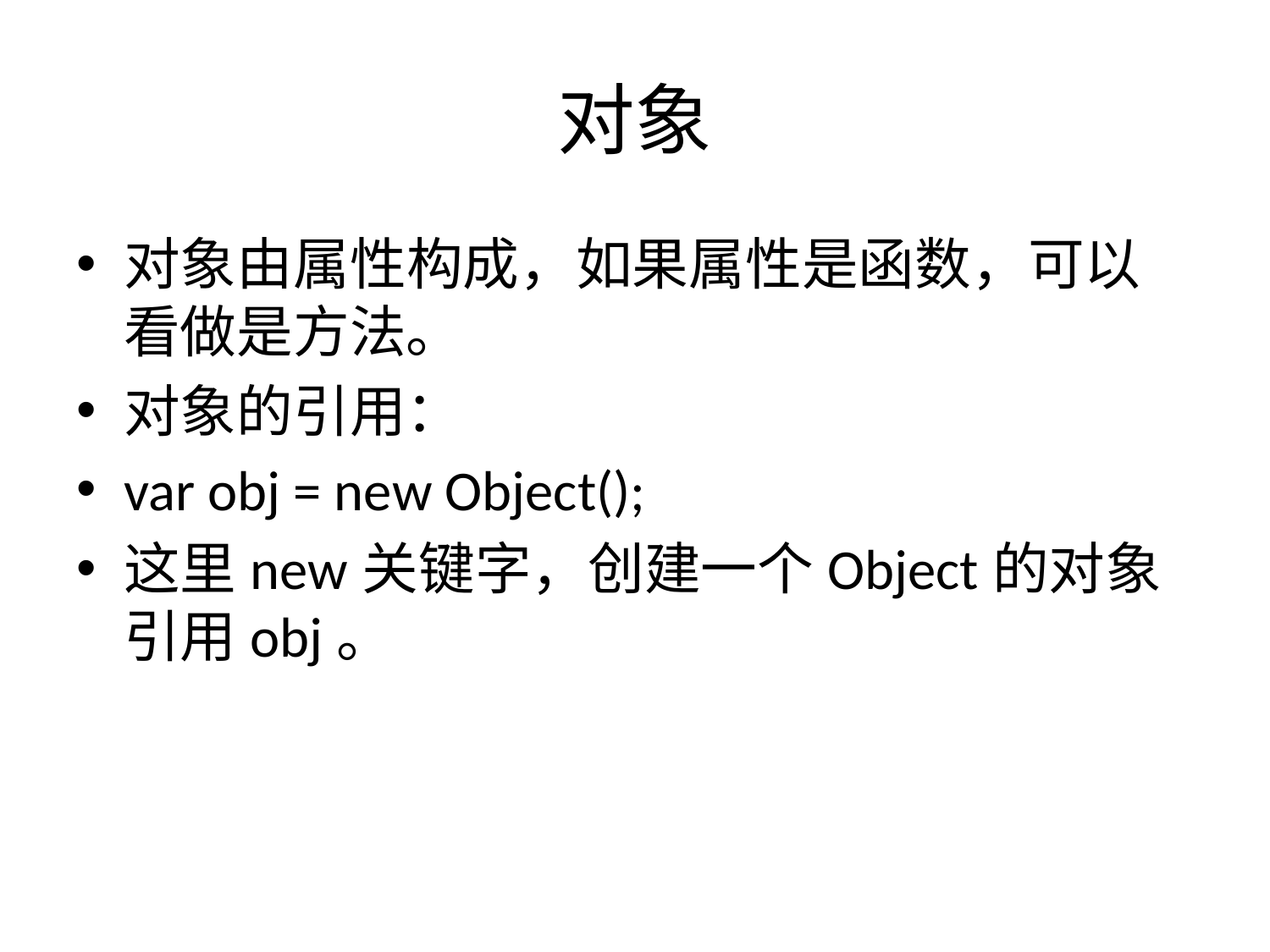

# 对象
对象由属性构成，如果属性是函数，可以看做是方法。
对象的引用：
var obj = new Object();
这里new关键字，创建一个Object的对象引用obj。